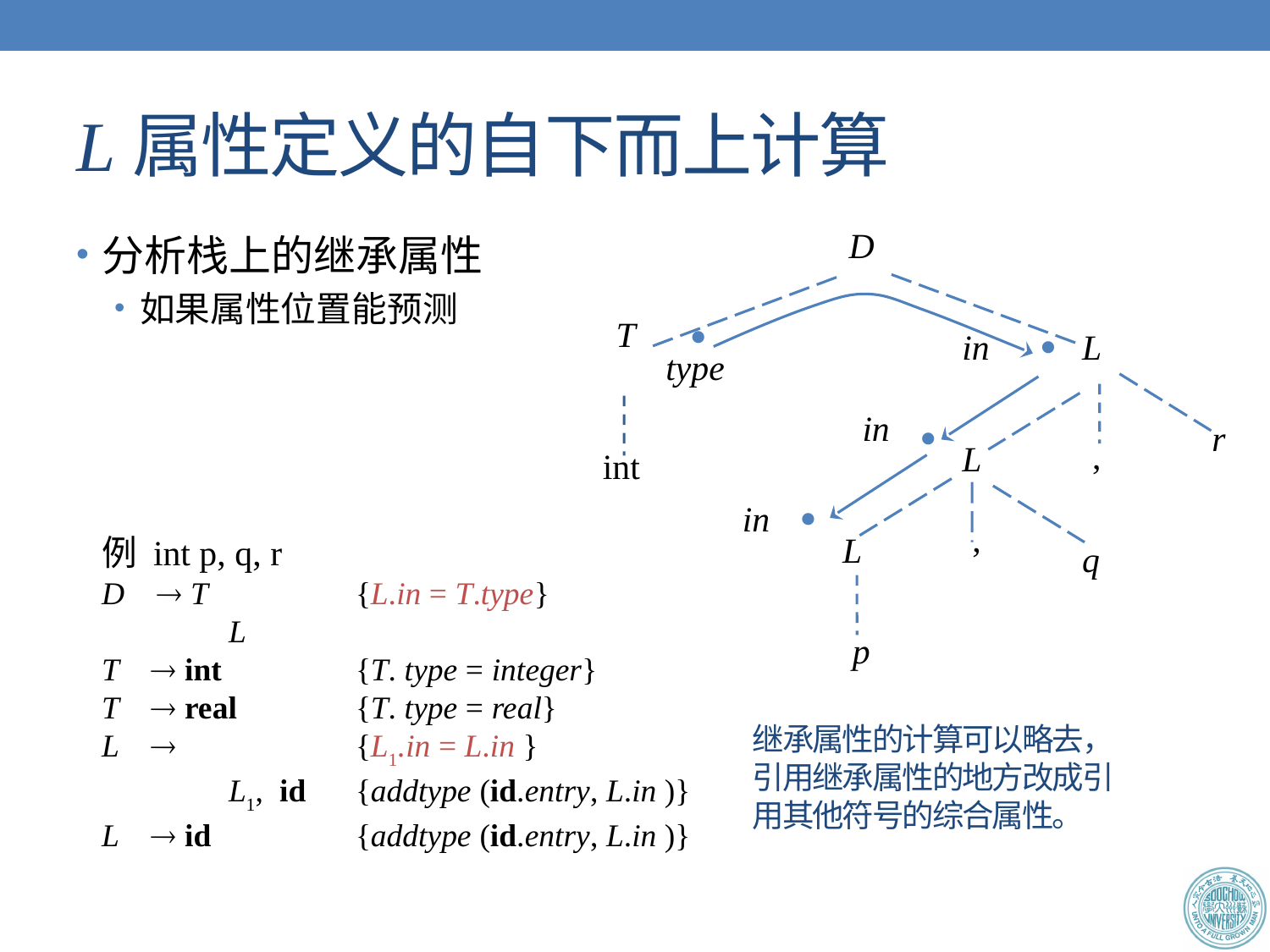

# L属性定义的自下而上计算
D

T
•
in
•
L
type

in
•
r
,
L
int

in
•
,
L
q

p
分析栈上的继承属性
如果属性位置能预测

	例 int p, q, r
	D    → T    	{L.in = T.type}
		L
	T    → int   	{T. type = integer}
	T    → real 	{T. type = real}
	L    →        	{L1.in = L.in }
		L1,  id 	{addtype (id.entry, L.in )}
	L    → id    	{addtype (id.entry, L.in )}

继承属性的计算可以略去，
引用继承属性的地方改成引
用其他符号的综合属性。